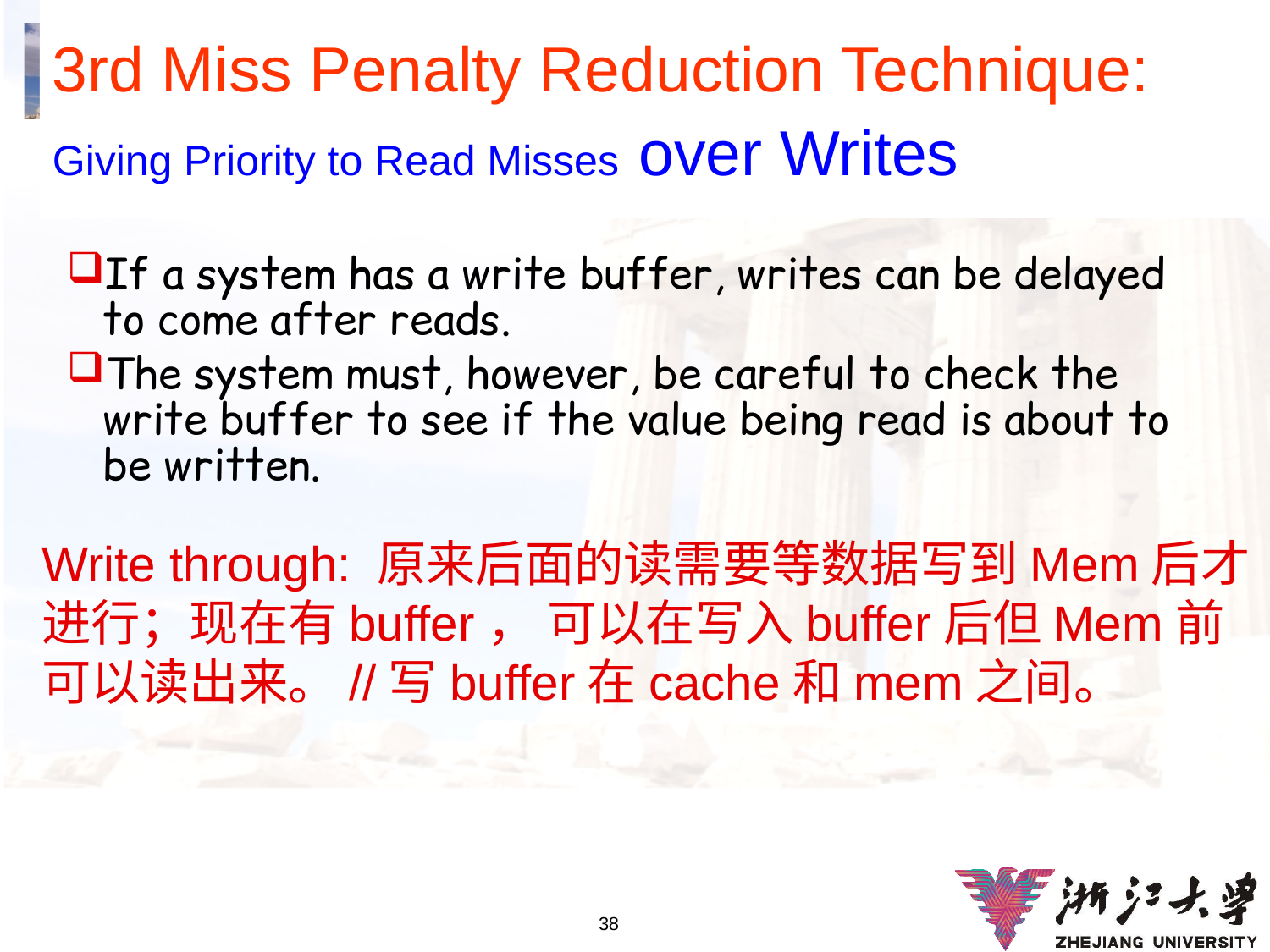

# 3rd Miss Penalty Reduction Technique: Giving Priority to Read Misses over Writes
If a system has a write buffer, writes can be delayed to come after reads.
The system must, however, be careful to check the write buffer to see if the value being read is about to be written.
Write through: 原来后面的读需要等数据写到Mem后才进行；现在有buffer， 可以在写入buffer后但Mem前可以读出来。//写buffer在cache和mem之间。